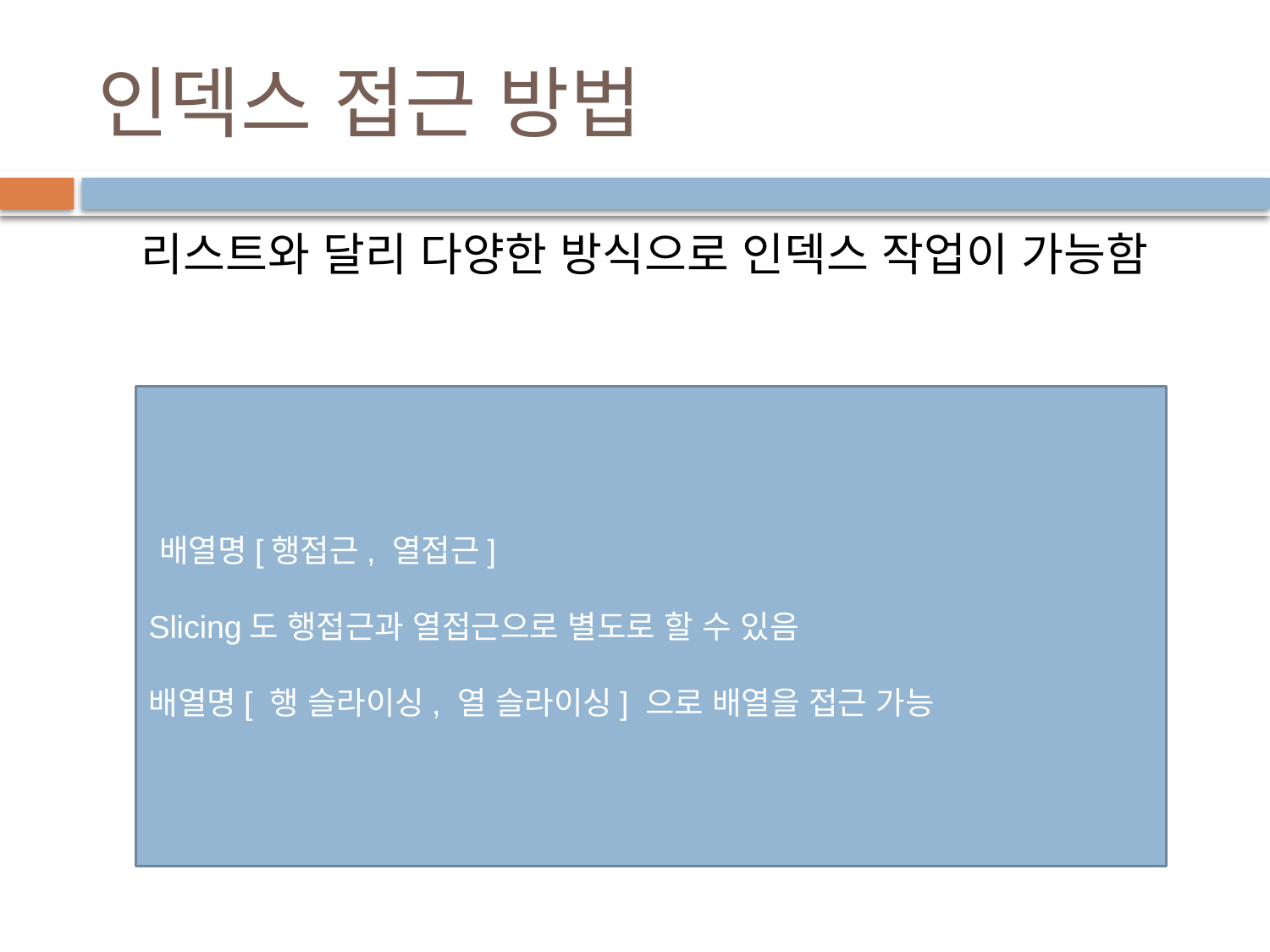

# 인덱스 접근 방법
리스트와 달리 다양한 방식으로 인덱스 작업이 가능함
 배열명[행접근, 열접근]

Slicing도 행접근과 열접근으로 별도로 할 수 있음

배열명[ 행 슬라이싱, 열 슬라이싱] 으로 배열을 접근 가능